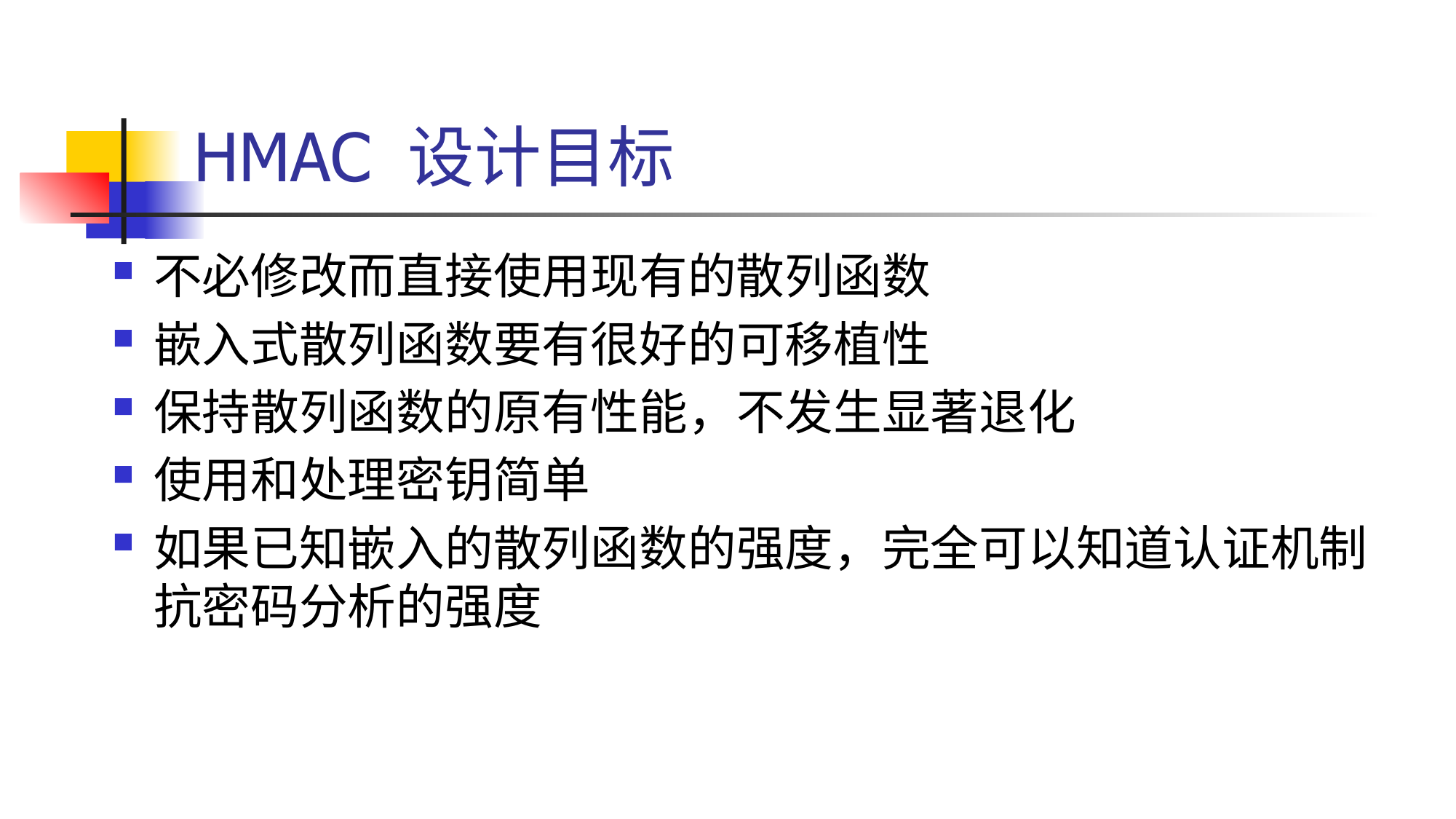

# HMAC 设计目标
不必修改而直接使用现有的散列函数
嵌入式散列函数要有很好的可移植性
保持散列函数的原有性能，不发生显著退化
使用和处理密钥简单
如果已知嵌入的散列函数的强度，完全可以知道认证机制抗密码分析的强度